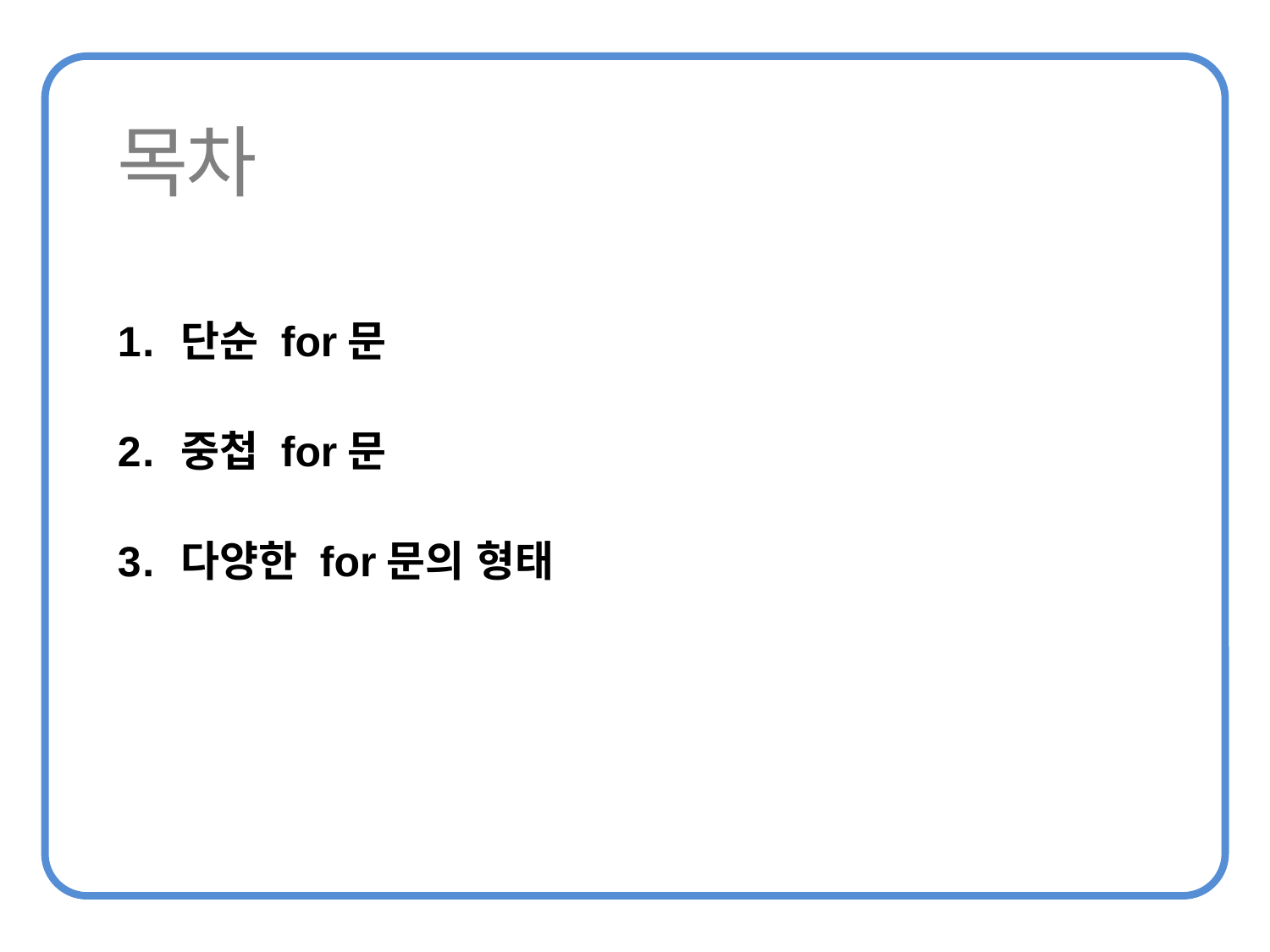

단순 for문
중첩 for문
다양한 for문의 형태